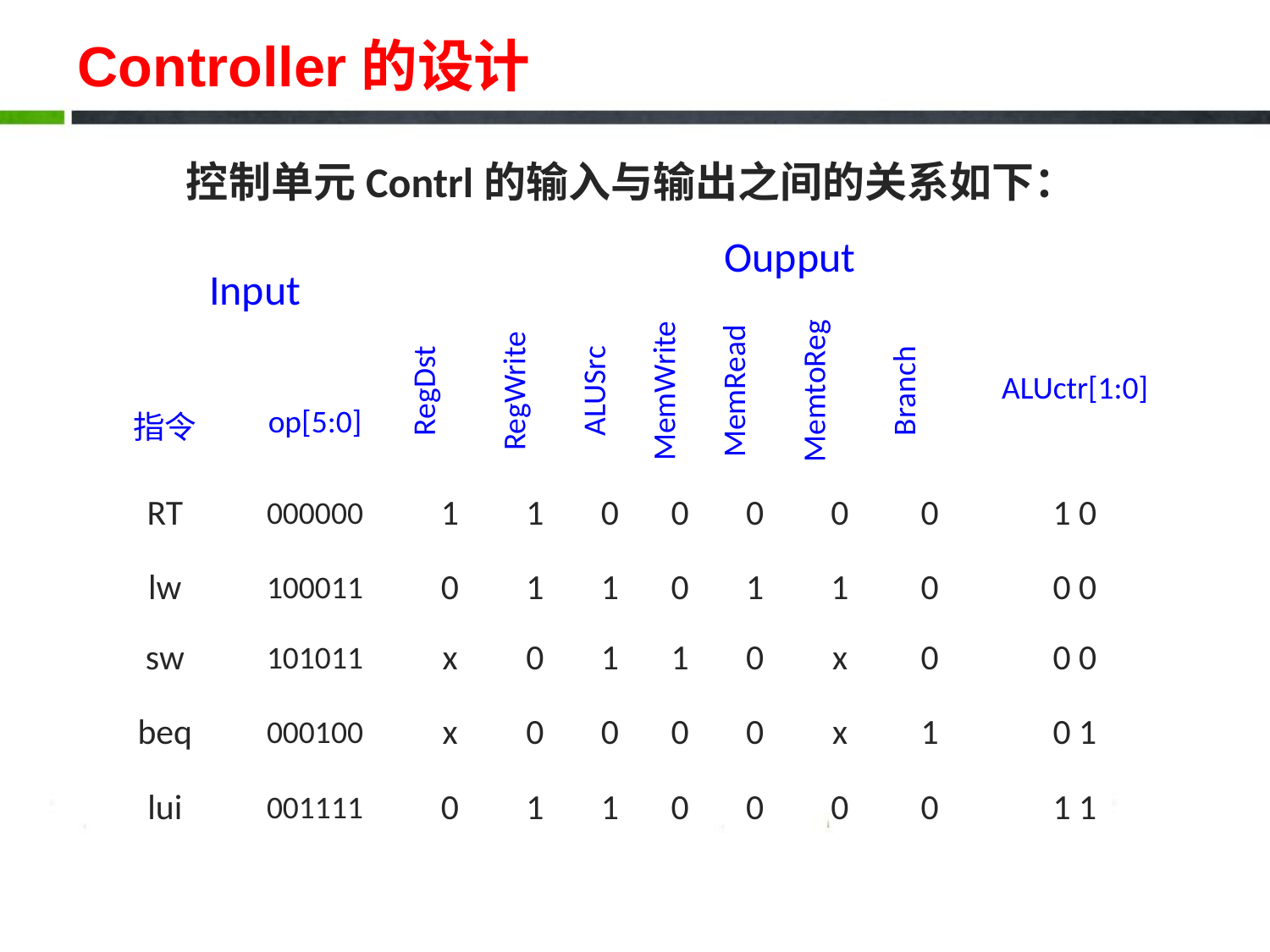

# Controller的设计
控制单元Contrl的输入与输出之间的关系如下：
| Input |  | Oupput |  |  |  |  |  |  |  |
| --- | --- | --- | --- | --- | --- | --- | --- | --- | --- |
|  |  | RegDst | RegWrite | ALUSrc | MemWrite | MemRead | MemtoReg | Branch | ALUctr[1:0] |
| 指令 | op[5:0] |  |  |  |  |  |  |  |  |
| RT | 000000 | 1 | 1 | 0 | 0 | 0 | 0 | 0 | 1 0 |
| lw | 100011 | 0 | 1 | 1 | 0 | 1 | 1 | 0 | 0 0 |
| sw | 101011 | x | 0 | 1 | 1 | 0 | x | 0 | 0 0 |
| beq | 000100 | x | 0 | 0 | 0 | 0 | x | 1 | 0 1 |
| lui | 001111 | 0 | 1 | 1 | 0 | 0 | 0 | 0 | 1 1 |